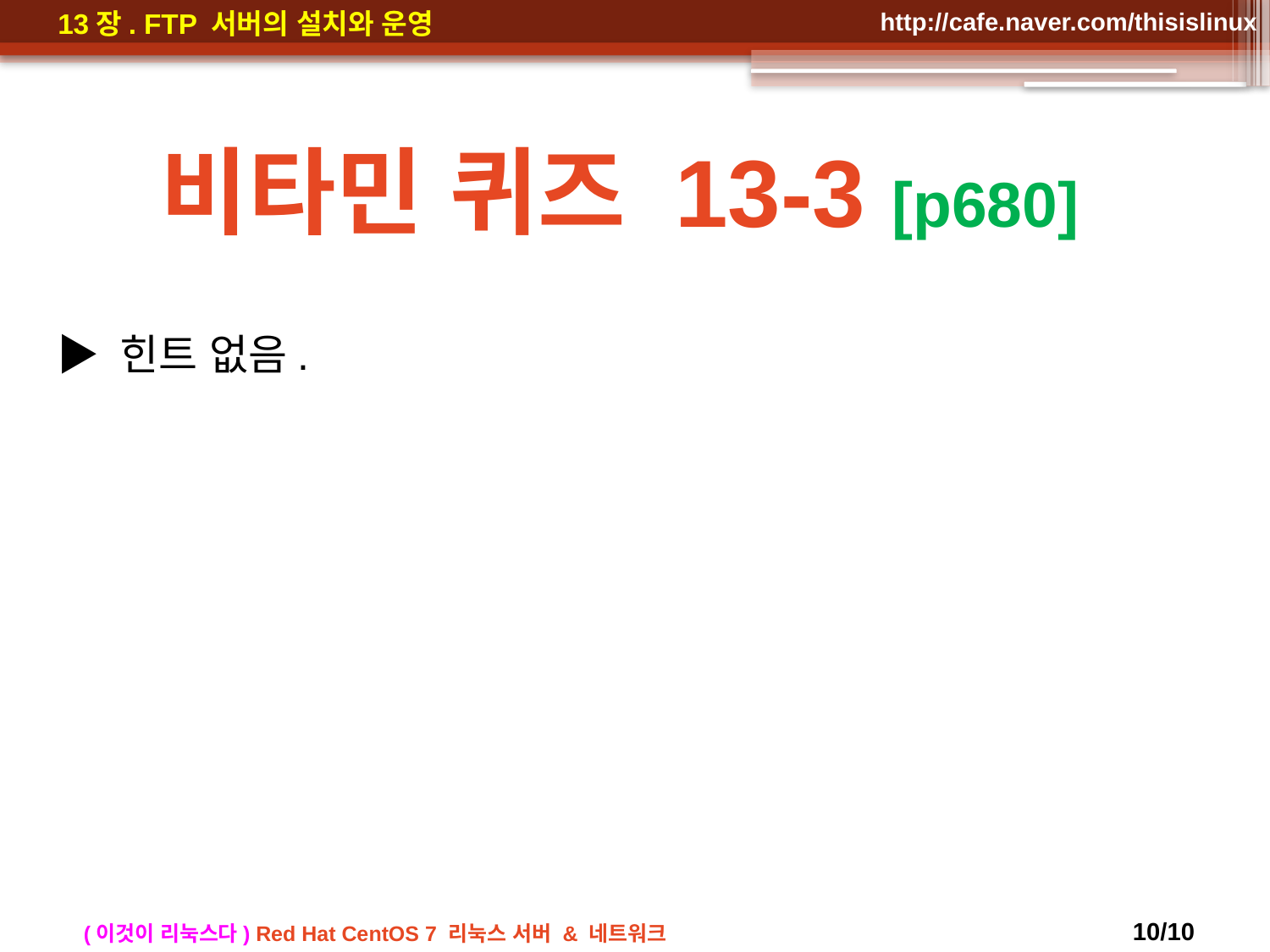

비타민 퀴즈 13-3 [p680]
▶ 힌트 없음.